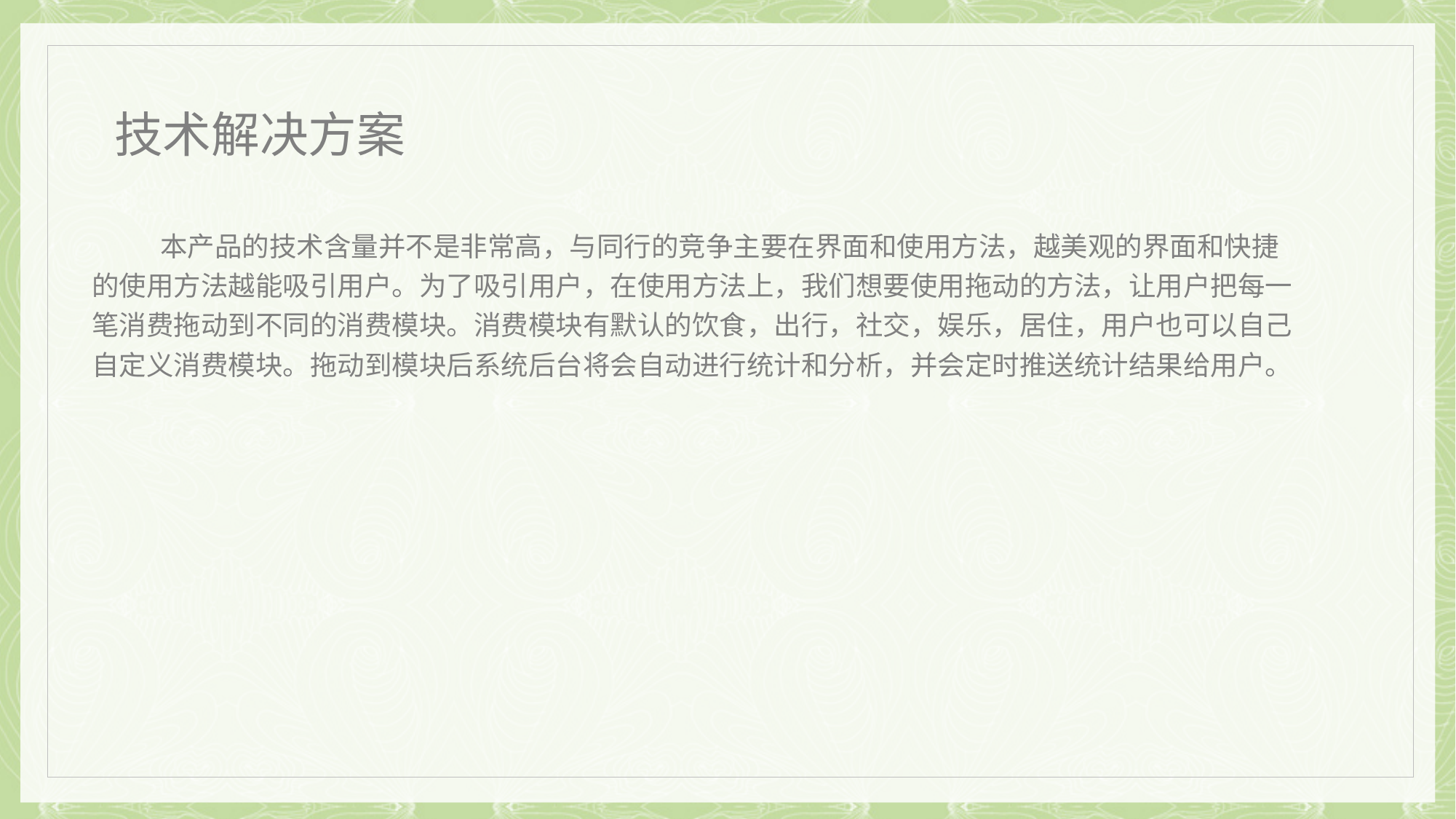

技术解决方案

          本产品的技术含量并不是非常高，与同行的竞争主要在界面和使用方法，越美观的界面和快捷的使用方法越能吸引用户。为了吸引用户，在使用方法上，我们想要使用拖动的方法，让用户把每一笔消费拖动到不同的消费模块。消费模块有默认的饮食，出行，社交，娱乐，居住，用户也可以自己自定义消费模块。拖动到模块后系统后台将会自动进行统计和分析，并会定时推送统计结果给用户。